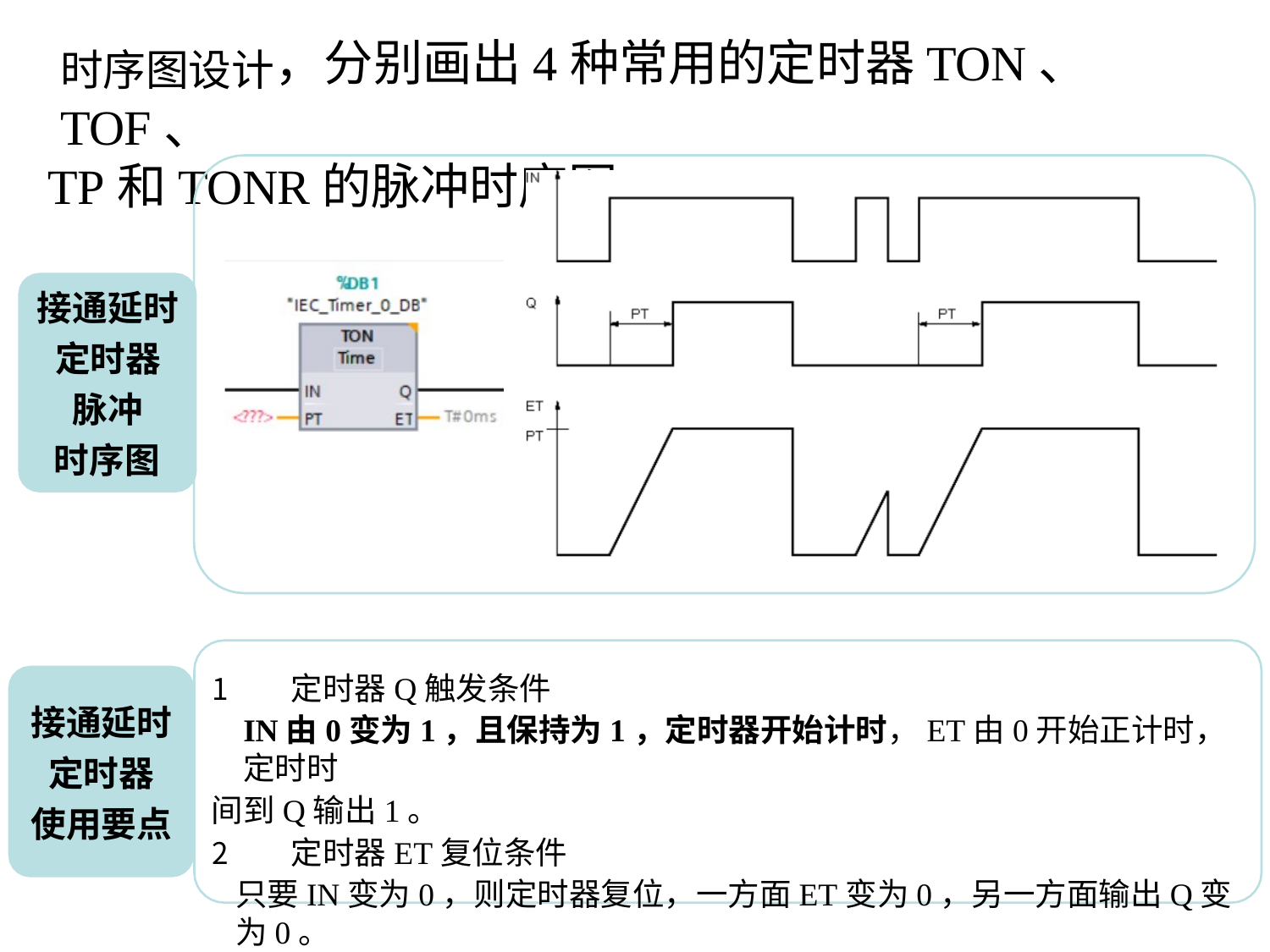

# 时序图设计，分别画出4种常用的定时器TON、 TOF、
TP和TONR的脉冲时序图。

接通延时 定时器 脉冲
时序图

定时器Q触发条件
IN由0变为1，且保持为1，定时器开始计时，ET由0开始正计时，定时时
间到Q输出1。
定时器ET复位条件
只要IN变为0，则定时器复位，一方面ET变为0，另一方面输出Q变为0。

接通延时 定时器 使用要点